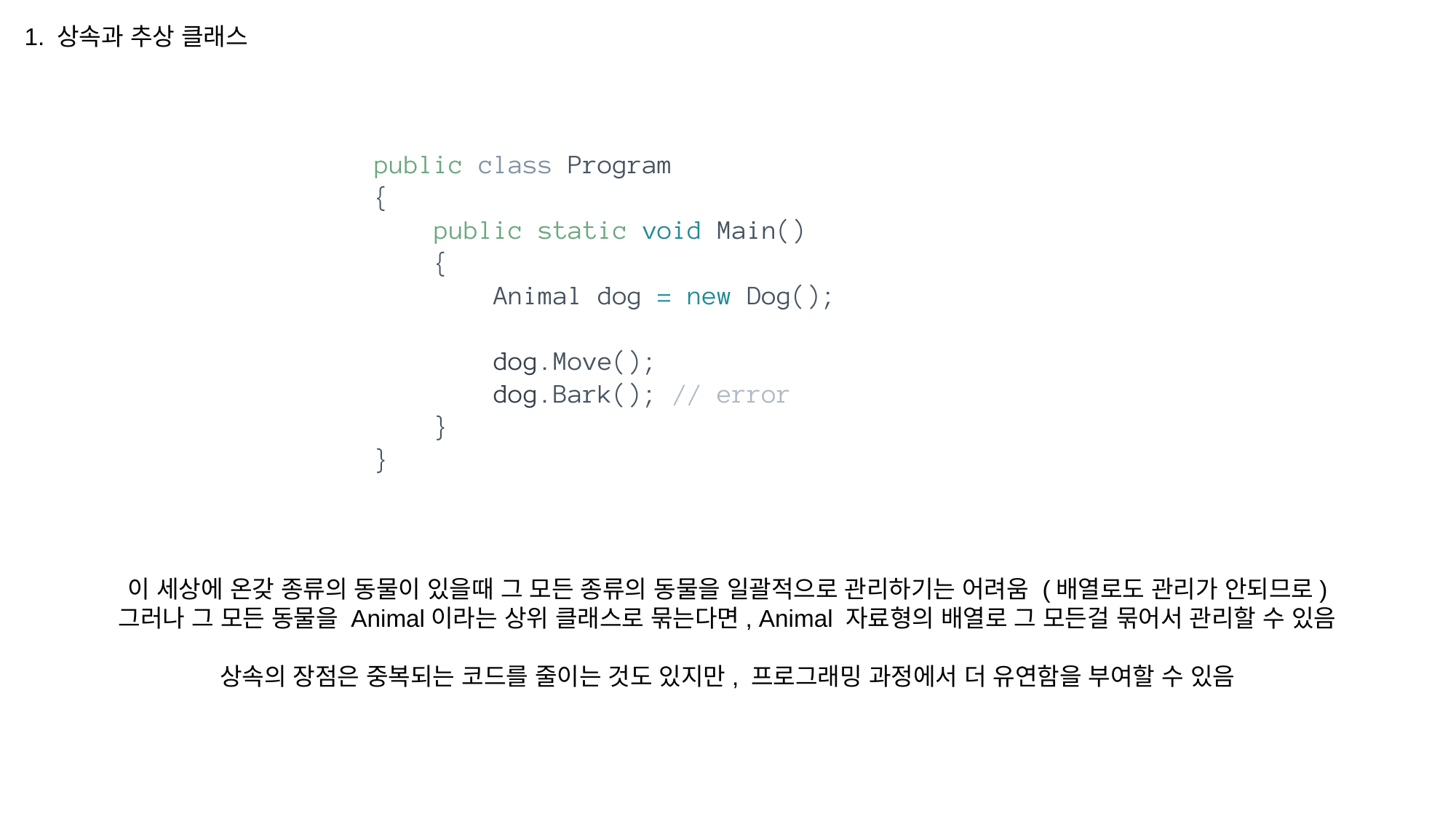

1. 상속과 추상 클래스
public class Program
{
    public static void Main()
    {
        Animal dog = new Dog();
        dog.Move();
        dog.Bark(); // error
    }
}
이 세상에 온갖 종류의 동물이 있을때 그 모든 종류의 동물을 일괄적으로 관리하기는 어려움 (배열로도 관리가 안되므로)
그러나 그 모든 동물을 Animal이라는 상위 클래스로 묶는다면, Animal 자료형의 배열로 그 모든걸 묶어서 관리할 수 있음

상속의 장점은 중복되는 코드를 줄이는 것도 있지만, 프로그래밍 과정에서 더 유연함을 부여할 수 있음